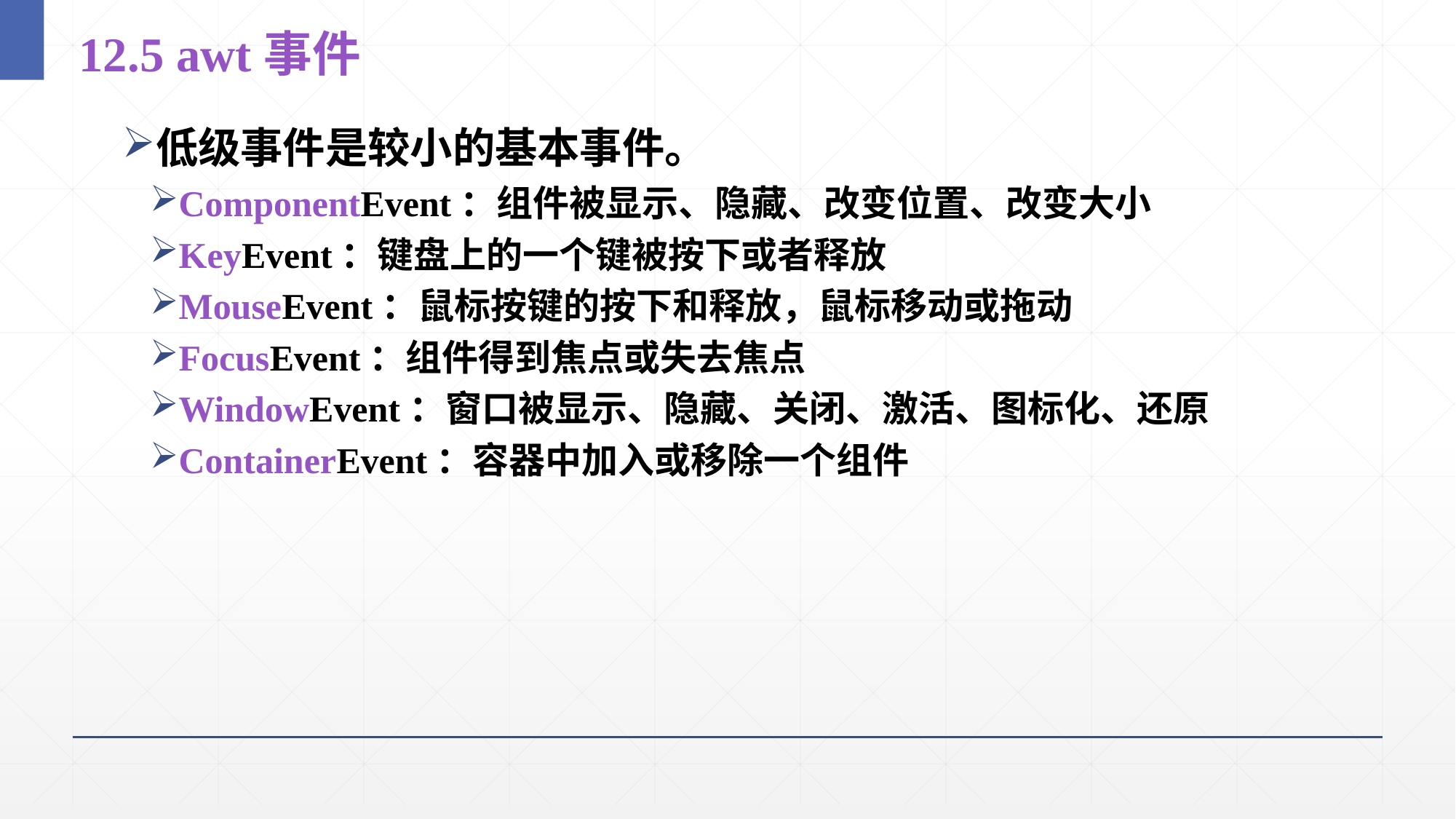

# 12.5 awt事件
低级事件是较小的基本事件。
ComponentEvent：组件被显示、隐藏、改变位置、改变大小
KeyEvent：键盘上的一个键被按下或者释放
MouseEvent：鼠标按键的按下和释放，鼠标移动或拖动
FocusEvent：组件得到焦点或失去焦点
WindowEvent：窗口被显示、隐藏、关闭、激活、图标化、还原
ContainerEvent：容器中加入或移除一个组件